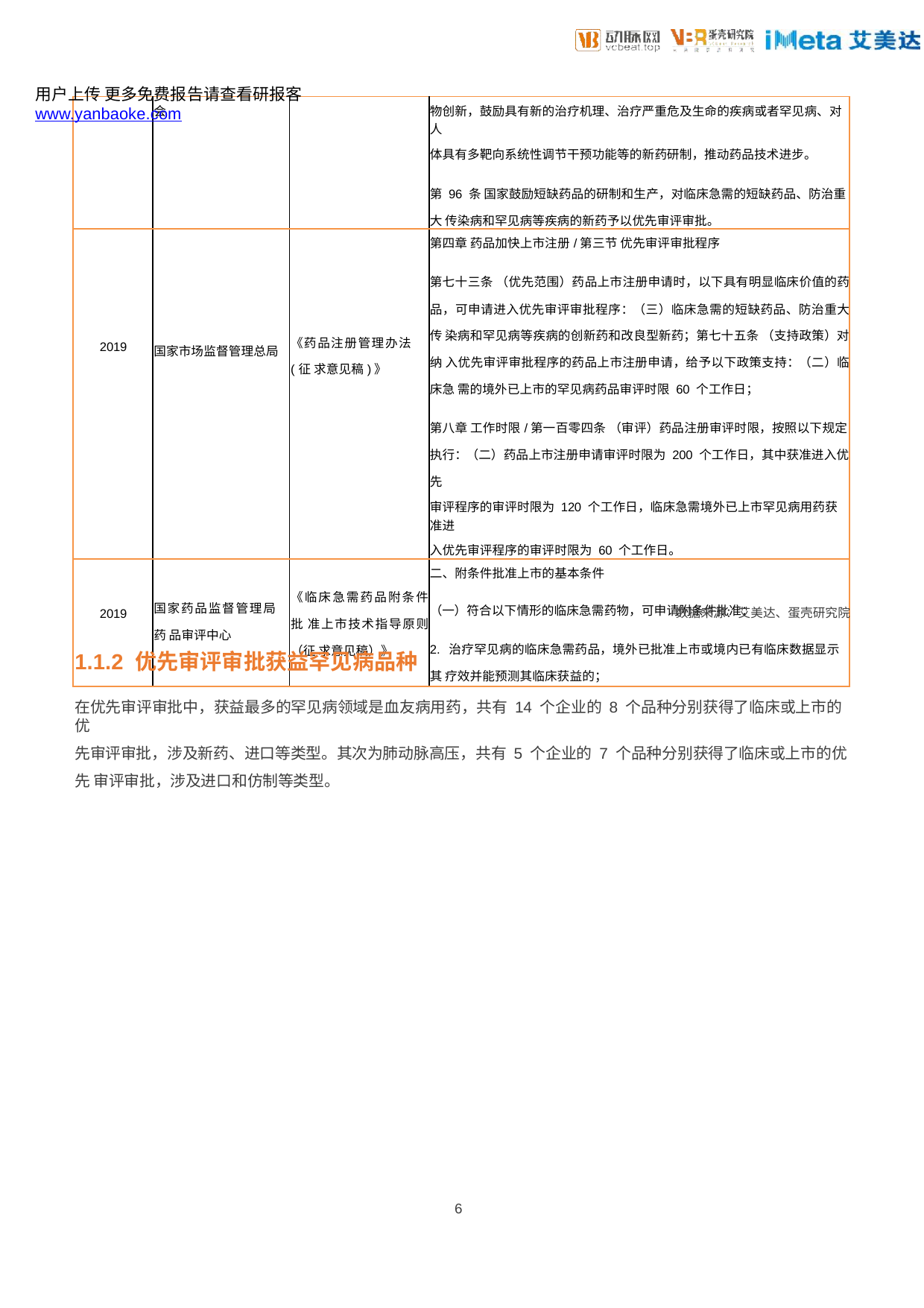

用户上传 更多免费报告请查看研报客 www.yanbaoke.com
|  | 会 |  | 物创新，鼓励具有新的治疗机理、治疗严重危及生命的疾病或者罕见病、对人 体具有多靶向系统性调节干预功能等的新药研制，推动药品技术进步。 第 96 条 国家鼓励短缺药品的研制和生产，对临床急需的短缺药品、防治重大 传染病和罕见病等疾病的新药予以优先审评审批。 |
| --- | --- | --- | --- |
| 2019 | 国家市场监督管理总局 | 《药品注册管理办法(征 求意见稿)》 | 第四章 药品加快上市注册/第三节 优先审评审批程序 第七十三条 （优先范围）药品上市注册申请时，以下具有明显临床价值的药 品，可申请进入优先审评审批程序：（三）临床急需的短缺药品、防治重大传 染病和罕见病等疾病的创新药和改良型新药；第七十五条 （支持政策）对纳 入优先审评审批程序的药品上市注册申请，给予以下政策支持：（二）临床急 需的境外已上市的罕见病药品审评时限 60 个工作日； 第八章 工作时限/第一百零四条 （审评）药品注册审评时限，按照以下规定 执行：（二）药品上市注册申请审评时限为 200 个工作日，其中获准进入优先 审评程序的审评时限为 120 个工作日，临床急需境外已上市罕见病用药获准进 入优先审评程序的审评时限为 60 个工作日。 |
| 2019 | 国家药品监督管理局药 品审评中心 | 《临床急需药品附条件批 准上市技术指导原则（征 求意见稿）》 | 二、附条件批准上市的基本条件 （一）符合以下情形的临床急需药物，可申请附条件批准： 2. 治疗罕见病的临床急需药品，境外已批准上市或境内已有临床数据显示其 疗效并能预测其临床获益的； |
数据来源：艾美达、蛋壳研究院

1.1.2 优先审评审批获益罕见病品种
在优先审评审批中，获益最多的罕见病领域是血友病用药，共有 14 个企业的 8 个品种分别获得了临床或上市的优
先审评审批，涉及新药、进口等类型。其次为肺动脉高压，共有 5 个企业的 7 个品种分别获得了临床或上市的优先 审评审批，涉及进口和仿制等类型。
6